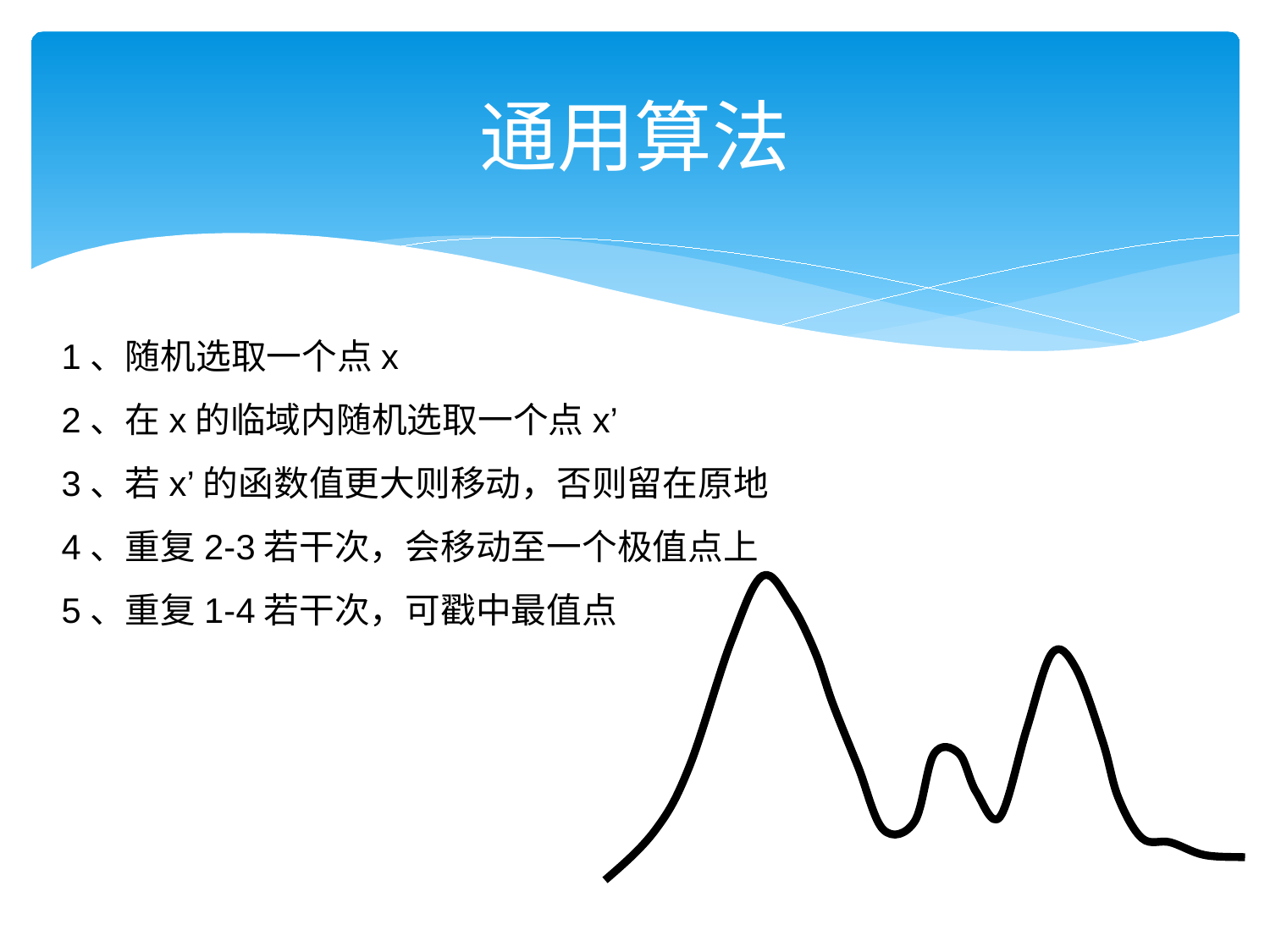

# 通用算法
1、随机选取一个点x
2、在x的临域内随机选取一个点x’
3、若x’的函数值更大则移动，否则留在原地
4、重复2-3若干次，会移动至一个极值点上
5、重复1-4若干次，可戳中最值点